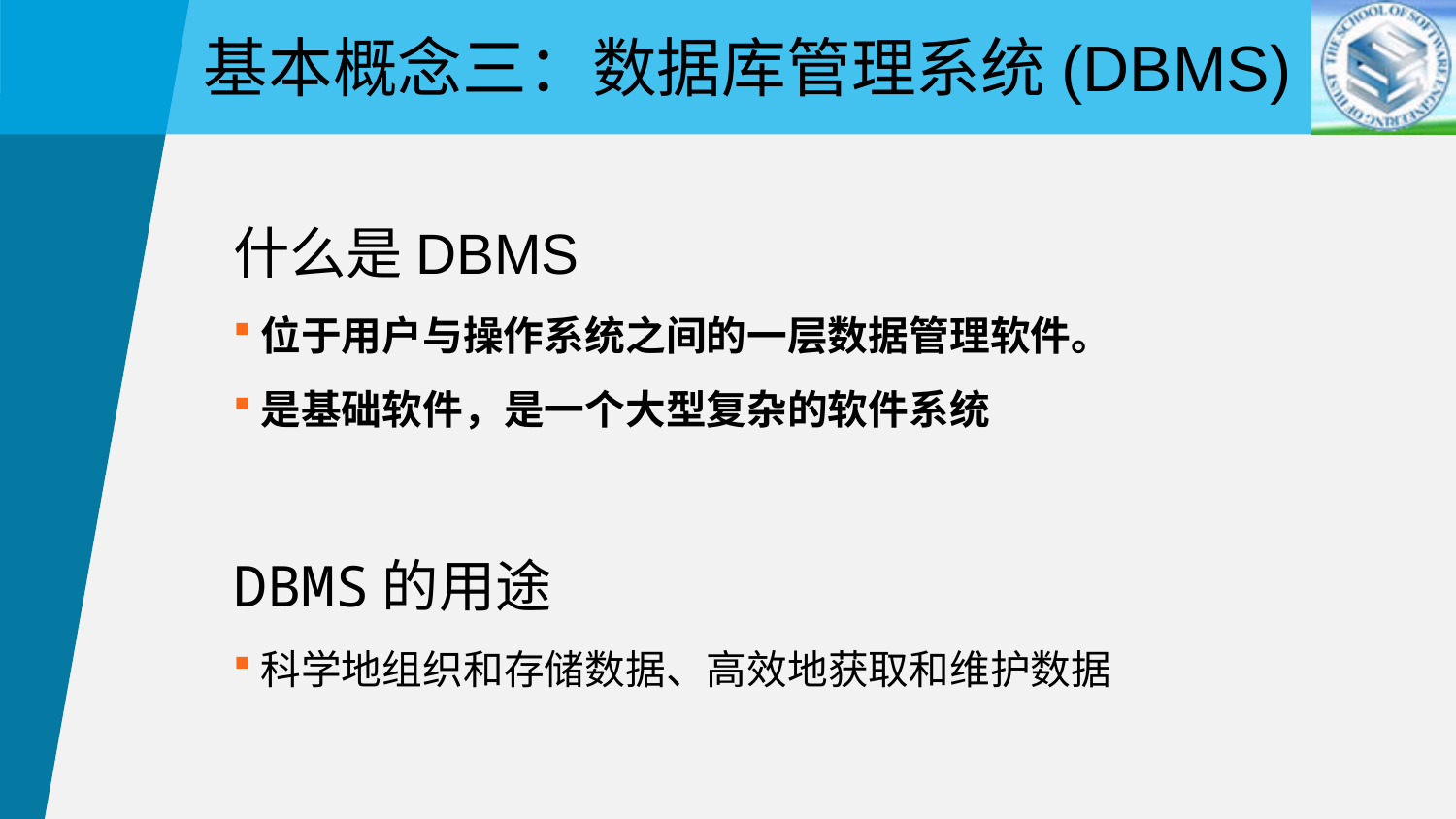

基本概念三：数据库管理系统(DBMS)
什么是DBMS
位于用户与操作系统之间的一层数据管理软件。
是基础软件，是一个大型复杂的软件系统

DBMS的用途
科学地组织和存储数据、高效地获取和维护数据